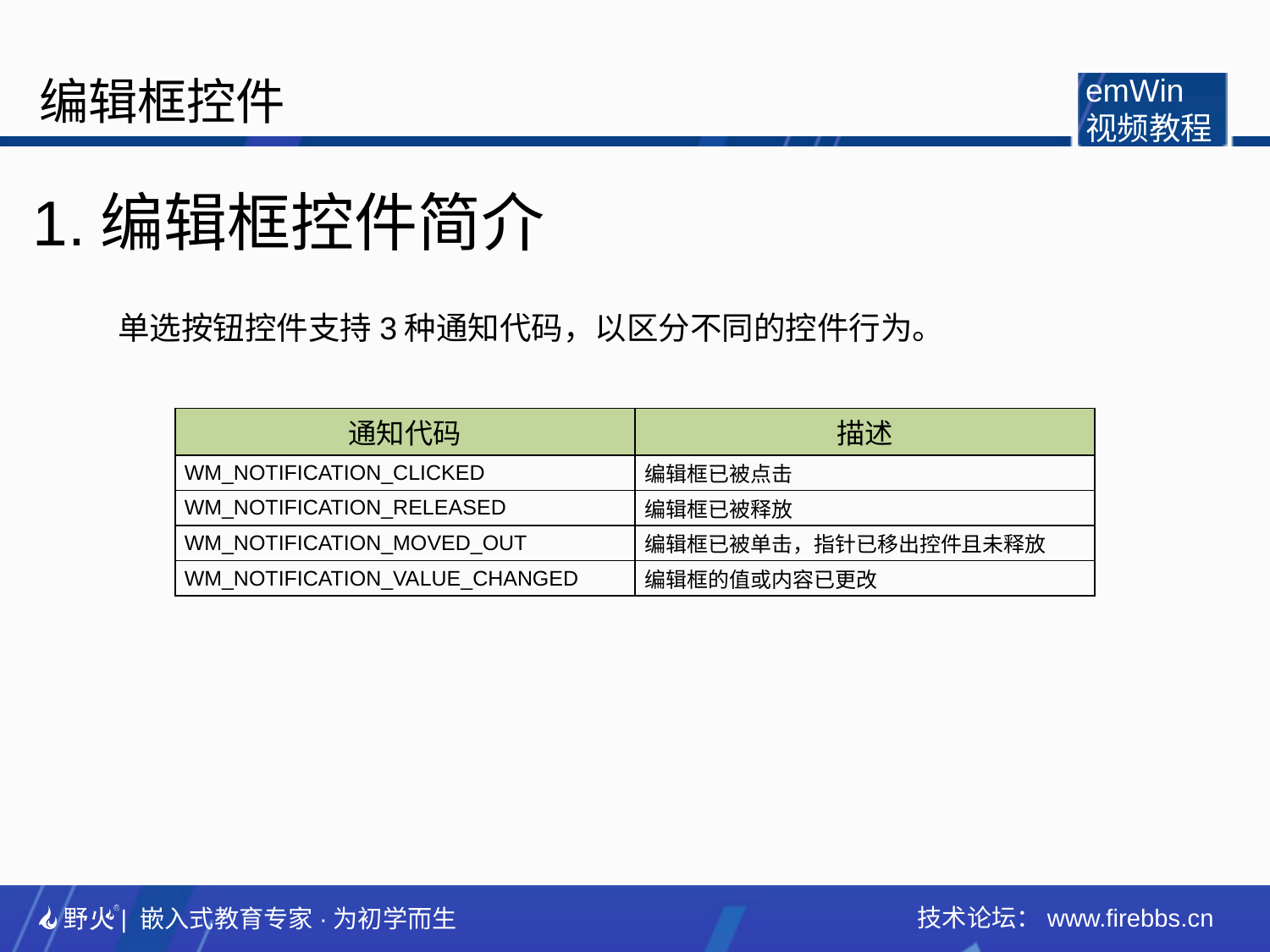

编辑框控件
emWin
视频教程
1.编辑框控件简介
单选按钮控件支持3种通知代码，以区分不同的控件行为。
| 通知代码 | 描述 |
| --- | --- |
| WM\_NOTIFICATION\_CLICKED | 编辑框已被点击 |
| WM\_NOTIFICATION\_RELEASED | 编辑框已被释放 |
| WM\_NOTIFICATION\_MOVED\_OUT | 编辑框已被单击，指针已移出控件且未释放 |
| WM\_NOTIFICATION\_VALUE\_CHANGED | 编辑框的值或内容已更改 |